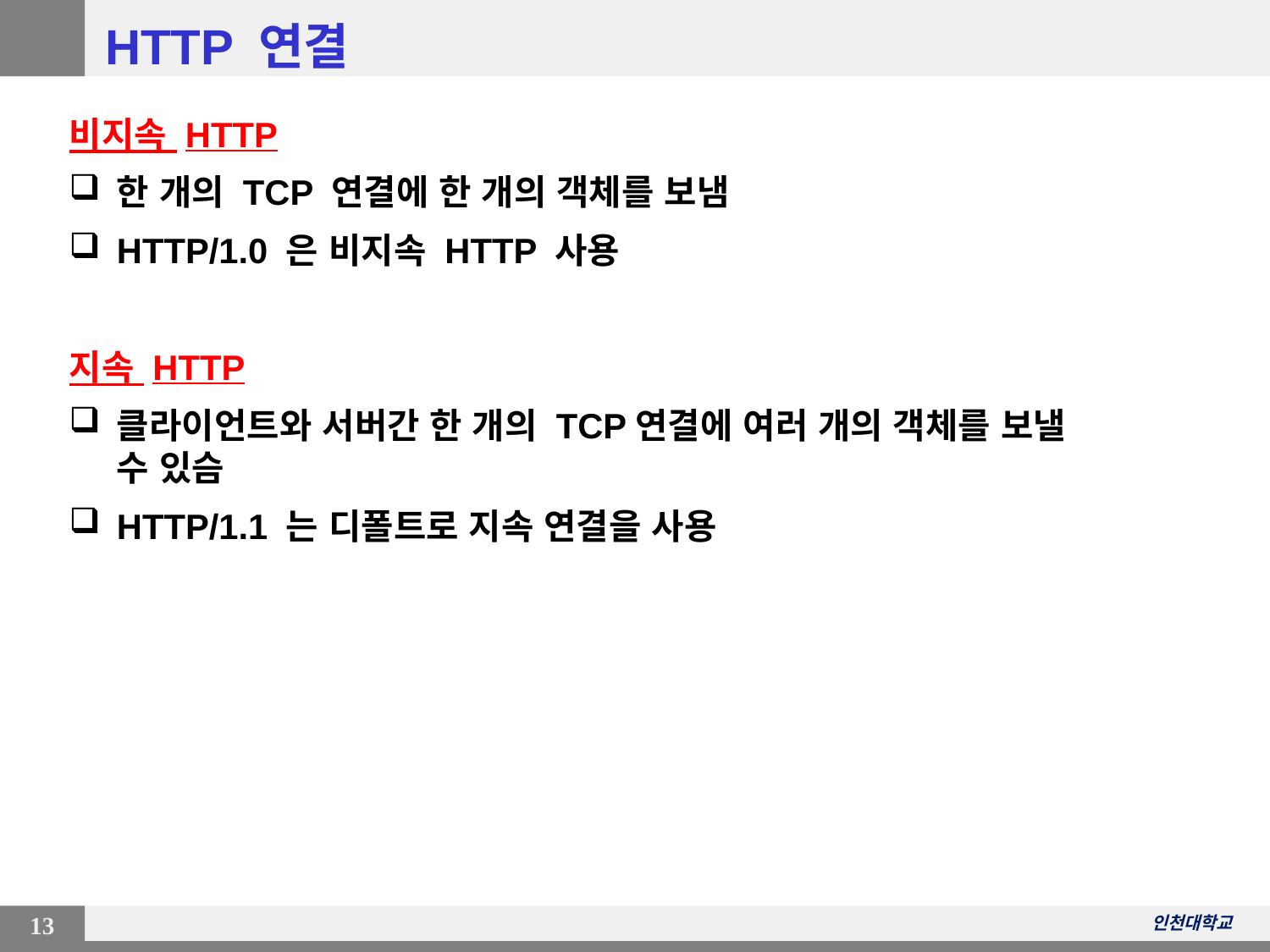

# HTTP 연결
비지속 HTTP
한 개의 TCP 연결에 한 개의 객체를 보냄
HTTP/1.0 은 비지속 HTTP 사용

지속 HTTP
클라이언트와 서버간 한 개의 TCP연결에 여러 개의 객체를 보낼 수 있슴
HTTP/1.1 는 디폴트로 지속 연결을 사용